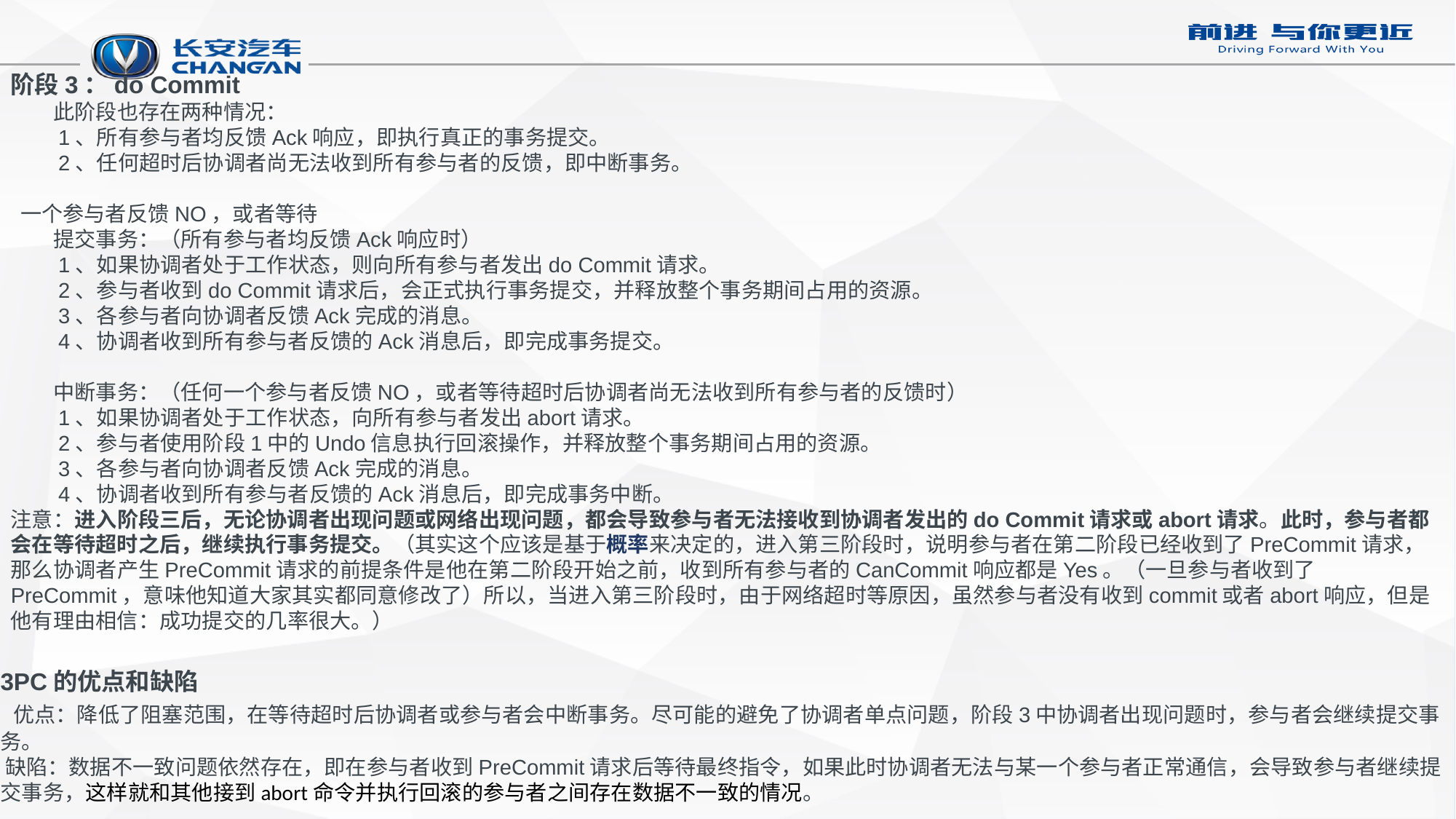

阶段3：do Commit
　　此阶段也存在两种情况：
　　1、所有参与者均反馈Ack响应，即执行真正的事务提交。
　　2、任何超时后协调者尚无法收到所有参与者的反馈，即中断事务。
 一个参与者反馈NO，或者等待
　　提交事务：（所有参与者均反馈Ack响应时）
　　1、如果协调者处于工作状态，则向所有参与者发出do Commit请求。
　　2、参与者收到do Commit请求后，会正式执行事务提交，并释放整个事务期间占用的资源。
　　3、各参与者向协调者反馈Ack完成的消息。
　　4、协调者收到所有参与者反馈的Ack消息后，即完成事务提交。
 
　　中断事务：（任何一个参与者反馈NO，或者等待超时后协调者尚无法收到所有参与者的反馈时）
　　1、如果协调者处于工作状态，向所有参与者发出abort请求。
　　2、参与者使用阶段1中的Undo信息执行回滚操作，并释放整个事务期间占用的资源。
　　3、各参与者向协调者反馈Ack完成的消息。
　　4、协调者收到所有参与者反馈的Ack消息后，即完成事务中断。
注意：进入阶段三后，无论协调者出现问题或网络出现问题，都会导致参与者无法接收到协调者发出的do Commit请求或abort请求。此时，参与者都会在等待超时之后，继续执行事务提交。（其实这个应该是基于概率来决定的，进入第三阶段时，说明参与者在第二阶段已经收到了PreCommit请求，那么协调者产生PreCommit请求的前提条件是他在第二阶段开始之前，收到所有参与者的CanCommit响应都是Yes。（一旦参与者收到了PreCommit，意味他知道大家其实都同意修改了）所以，当进入第三阶段时，由于网络超时等原因，虽然参与者没有收到commit或者abort响应，但是他有理由相信：成功提交的几率很大。）
3PC的优点和缺陷
 优点：降低了阻塞范围，在等待超时后协调者或参与者会中断事务。尽可能的避免了协调者单点问题，阶段3中协调者出现问题时，参与者会继续提交事务。
 缺陷：数据不一致问题依然存在，即在参与者收到PreCommit请求后等待最终指令，如果此时协调者无法与某一个参与者正常通信，会导致参与者继续提交事务，这样就和其他接到abort命令并执行回滚的参与者之间存在数据不一致的情况。